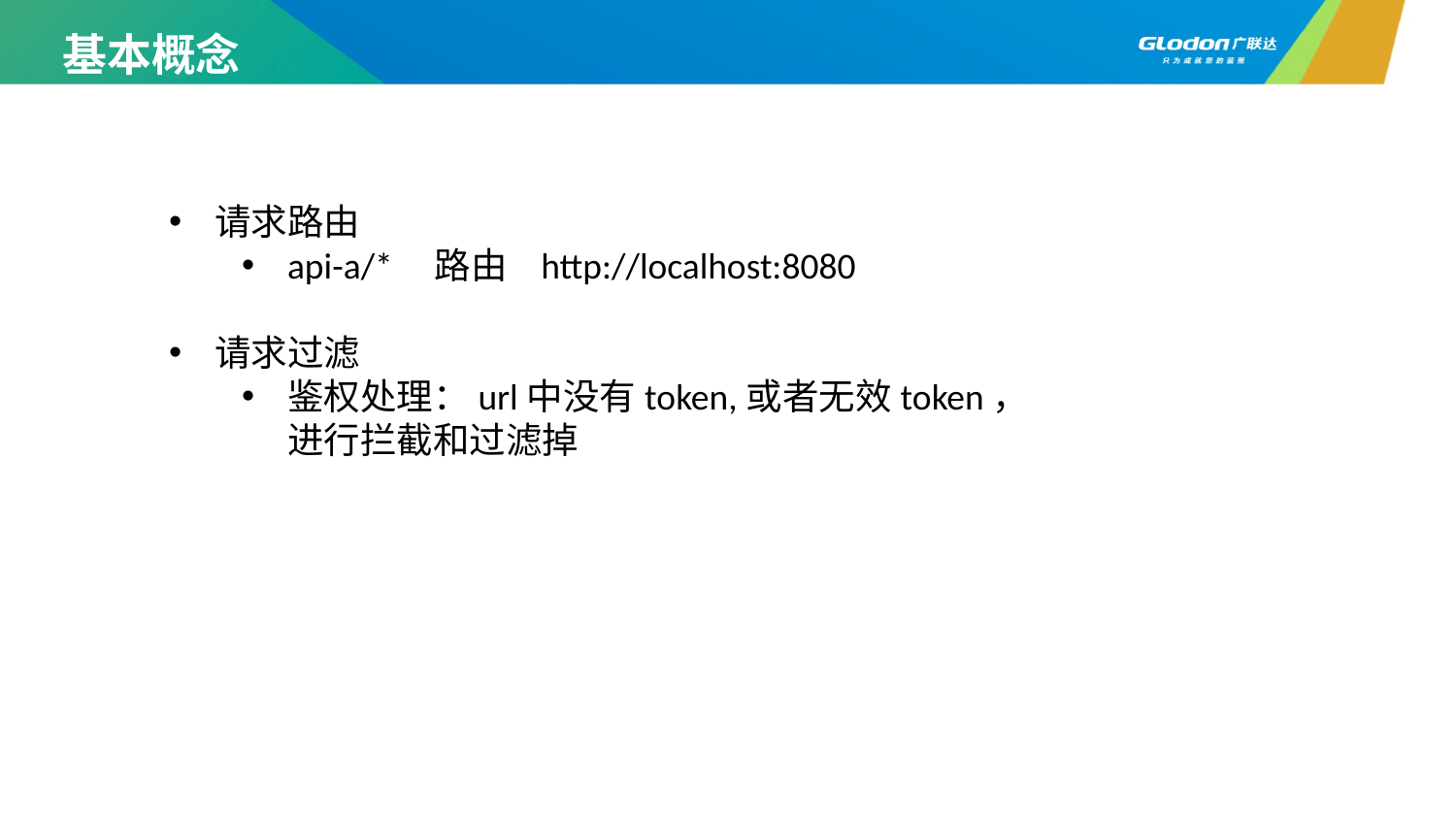

# 基本概念
请求路由
api-a/*    路由   http://localhost:8080

请求过滤
鉴权处理：url中没有token,或者无效token，进行拦截和过滤掉